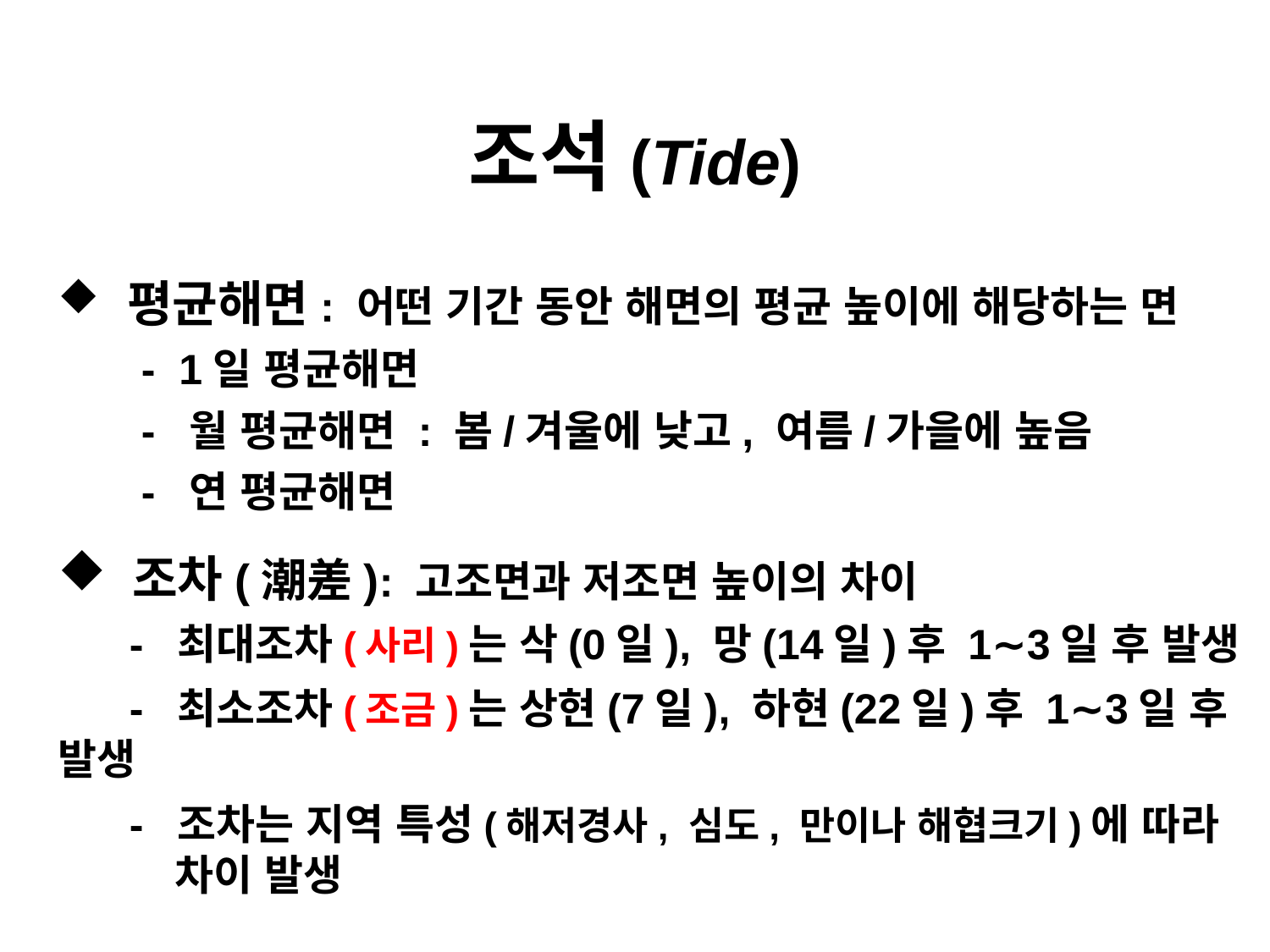

# 조석(Tide)
 평균해면: 어떤 기간 동안 해면의 평균 높이에 해당하는 면
     -  1일 평균해면
     -  월 평균해면 : 봄/겨울에 낮고, 여름/가을에 높음
     -  연 평균해면
 조차(潮差): 고조면과 저조면 높이의 차이
    -  최대조차(사리)는 삭(0일), 망(14일)후 1∼3일 후 발생
    -  최소조차(조금)는 상현(7일), 하현(22일)후 1∼3일 후 발생
    -  조차는 지역 특성(해저경사, 심도, 만이나 해협크기)에 따라
       차이 발생